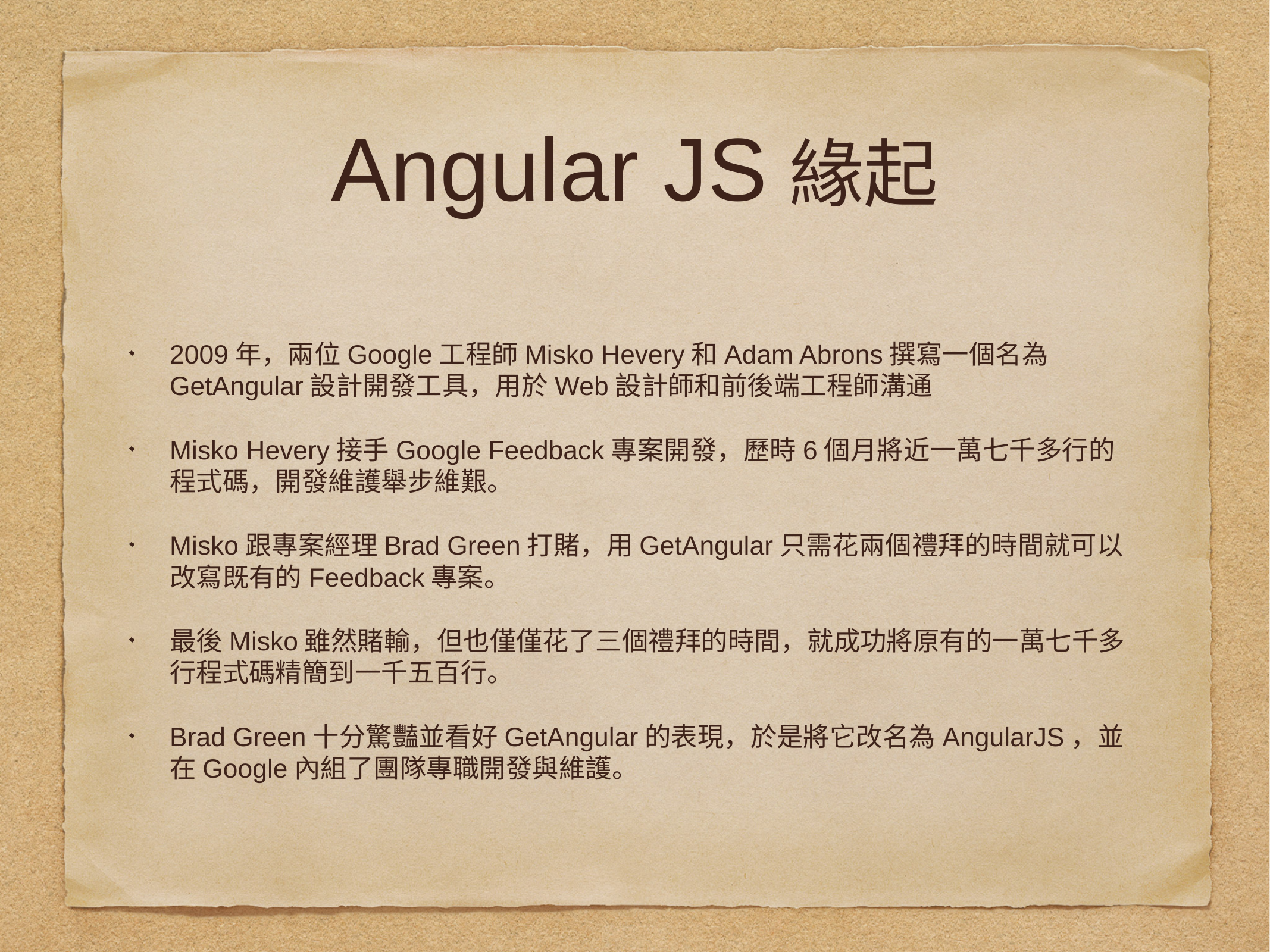

# Angular JS緣起
2009年，兩位Google工程師Misko Hevery和Adam Abrons撰寫一個名為GetAngular設計開發工具，用於Web設計師和前後端工程師溝通
Misko Hevery接手Google Feedback專案開發，歷時6個月將近一萬七千多行的程式碼，開發維護舉步維艱。
Misko跟專案經理Brad Green打賭，用GetAngular只需花兩個禮拜的時間就可以改寫既有的Feedback專案。
最後Misko雖然賭輸，但也僅僅花了三個禮拜的時間，就成功將原有的一萬七千多行程式碼精簡到一千五百行。
Brad Green十分驚豔並看好GetAngular的表現，於是將它改名為AngularJS，並在Google內組了團隊專職開發與維護。